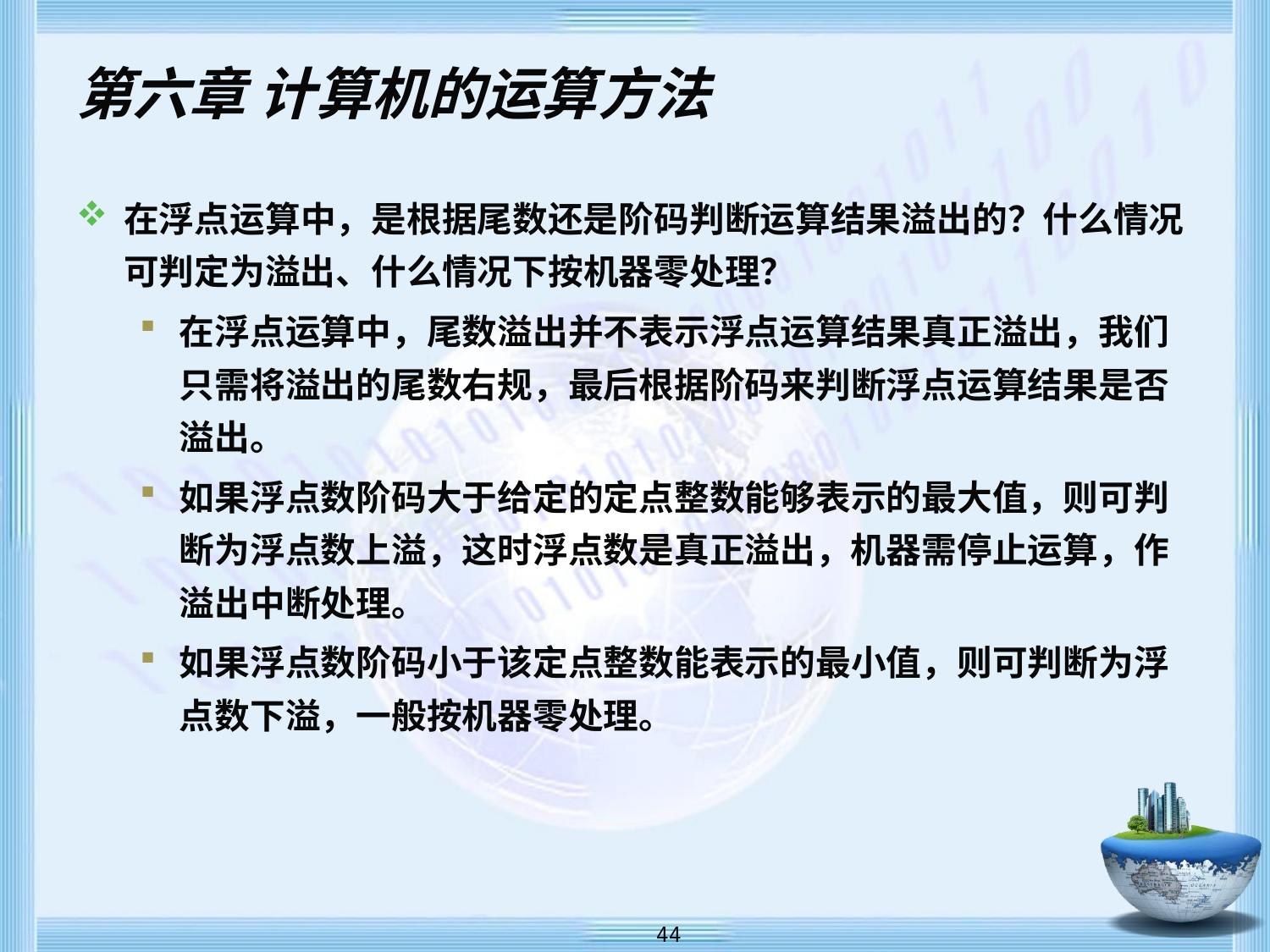

# 第六章 计算机的运算方法
在浮点运算中，是根据尾数还是阶码判断运算结果溢出的？什么情况可判定为溢出、什么情况下按机器零处理？
在浮点运算中，尾数溢出并不表示浮点运算结果真正溢出，我们只需将溢出的尾数右规，最后根据阶码来判断浮点运算结果是否溢出。
如果浮点数阶码大于给定的定点整数能够表示的最大值，则可判断为浮点数上溢，这时浮点数是真正溢出，机器需停止运算，作溢出中断处理。
如果浮点数阶码小于该定点整数能表示的最小值，则可判断为浮点数下溢，一般按机器零处理。

    44